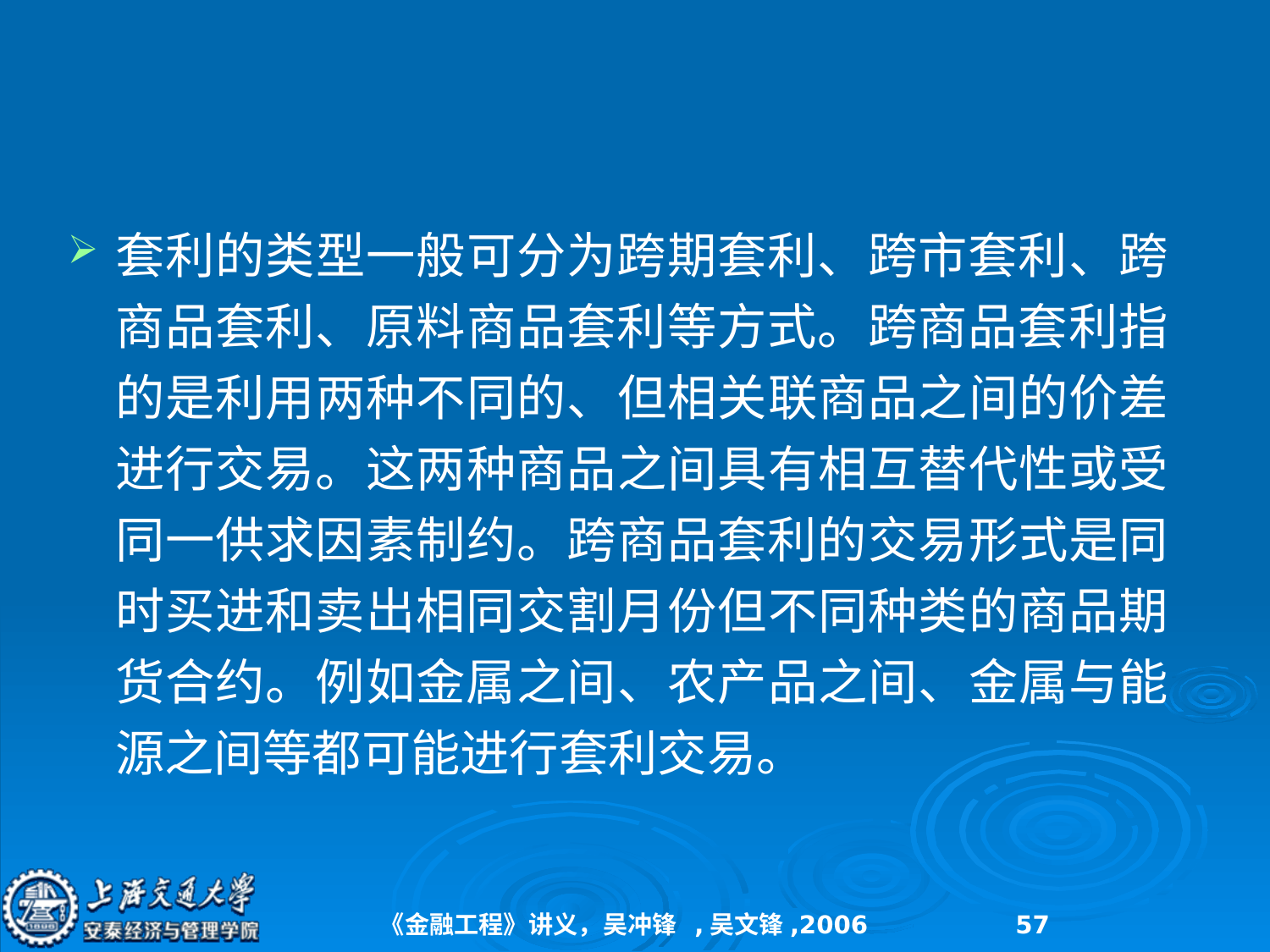

#
套利的类型一般可分为跨期套利、跨市套利、跨商品套利、原料商品套利等方式。跨商品套利指的是利用两种不同的、但相关联商品之间的价差进行交易。这两种商品之间具有相互替代性或受同一供求因素制约。跨商品套利的交易形式是同时买进和卖出相同交割月份但不同种类的商品期货合约。例如金属之间、农产品之间、金属与能源之间等都可能进行套利交易。